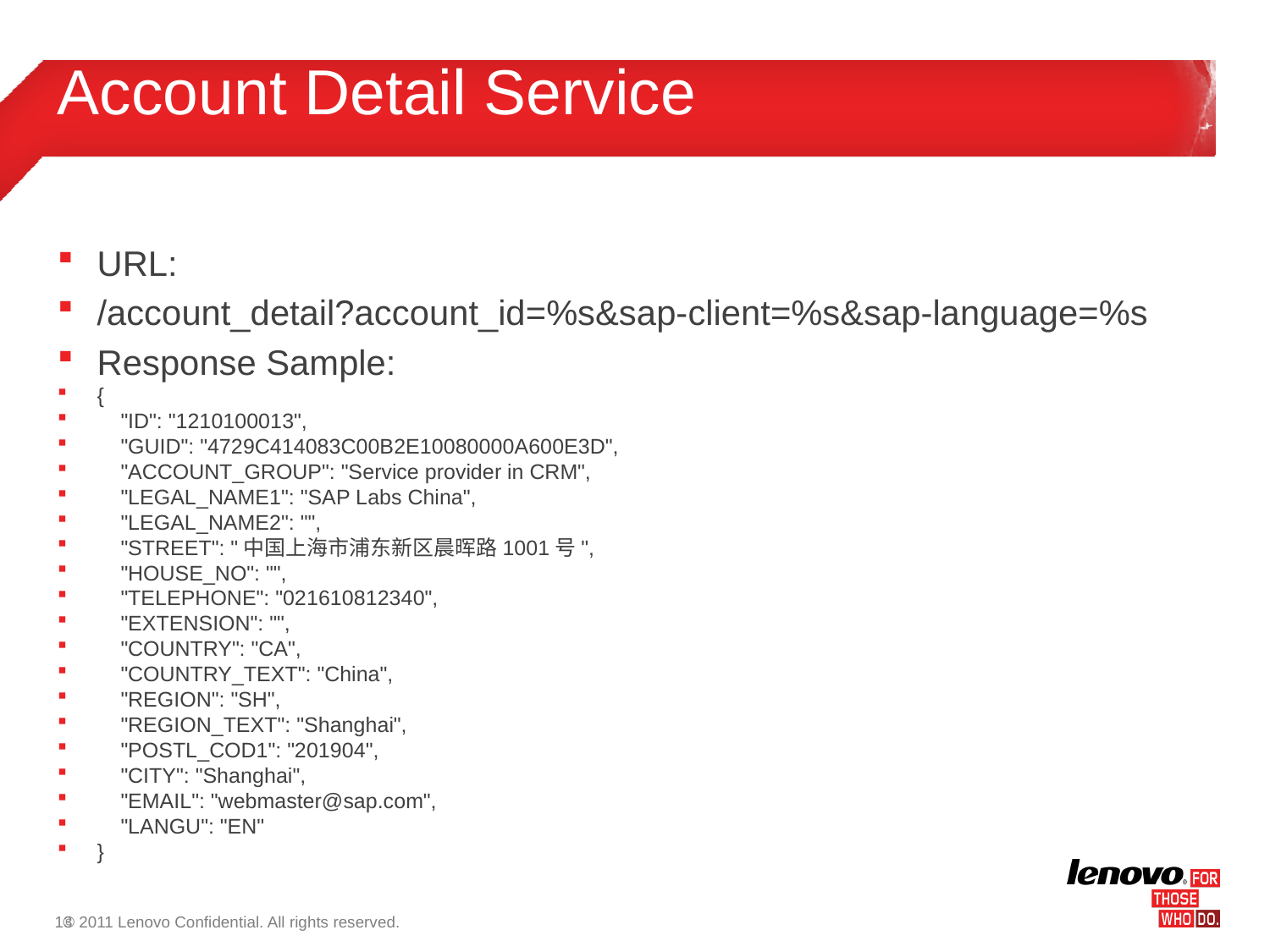

# Account Detail Service
URL:
/account_detail?account_id=%s&sap-client=%s&sap-language=%s
Response Sample:
{
    "ID": "1210100013",
    "GUID": "4729C414083C00B2E10080000A600E3D",
    "ACCOUNT_GROUP": "Service provider in CRM",
    "LEGAL_NAME1": "SAP Labs China",
    "LEGAL_NAME2": "",
    "STREET": "中国上海市浦东新区晨晖路1001号",
    "HOUSE_NO": "",
    "TELEPHONE": "021610812340",
    "EXTENSION": "",
    "COUNTRY": "CA",
    "COUNTRY_TEXT": "China",
    "REGION": "SH",
    "REGION_TEXT": "Shanghai",
    "POSTL_COD1": "201904",
    "CITY": "Shanghai",
    "EMAIL": "webmaster@sap.com",
    "LANGU": "EN"
}